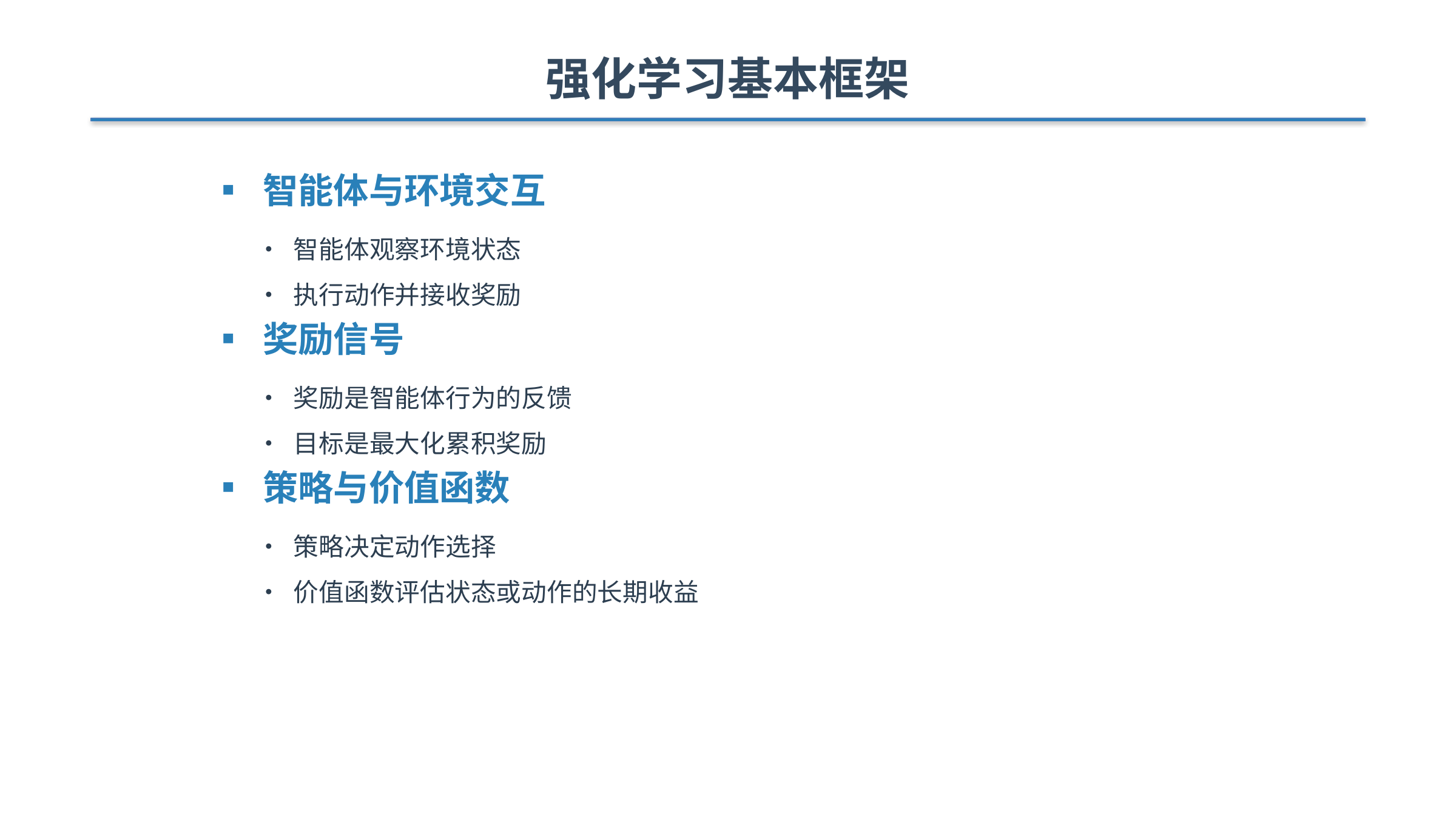

强化学习基本框架

▪ 智能体与环境交互
• 智能体观察环境状态
• 执行动作并接收奖励
▪ 奖励信号
• 奖励是智能体行为的反馈
• 目标是最大化累积奖励
▪ 策略与价值函数
• 策略决定动作选择
• 价值函数评估状态或动作的长期收益